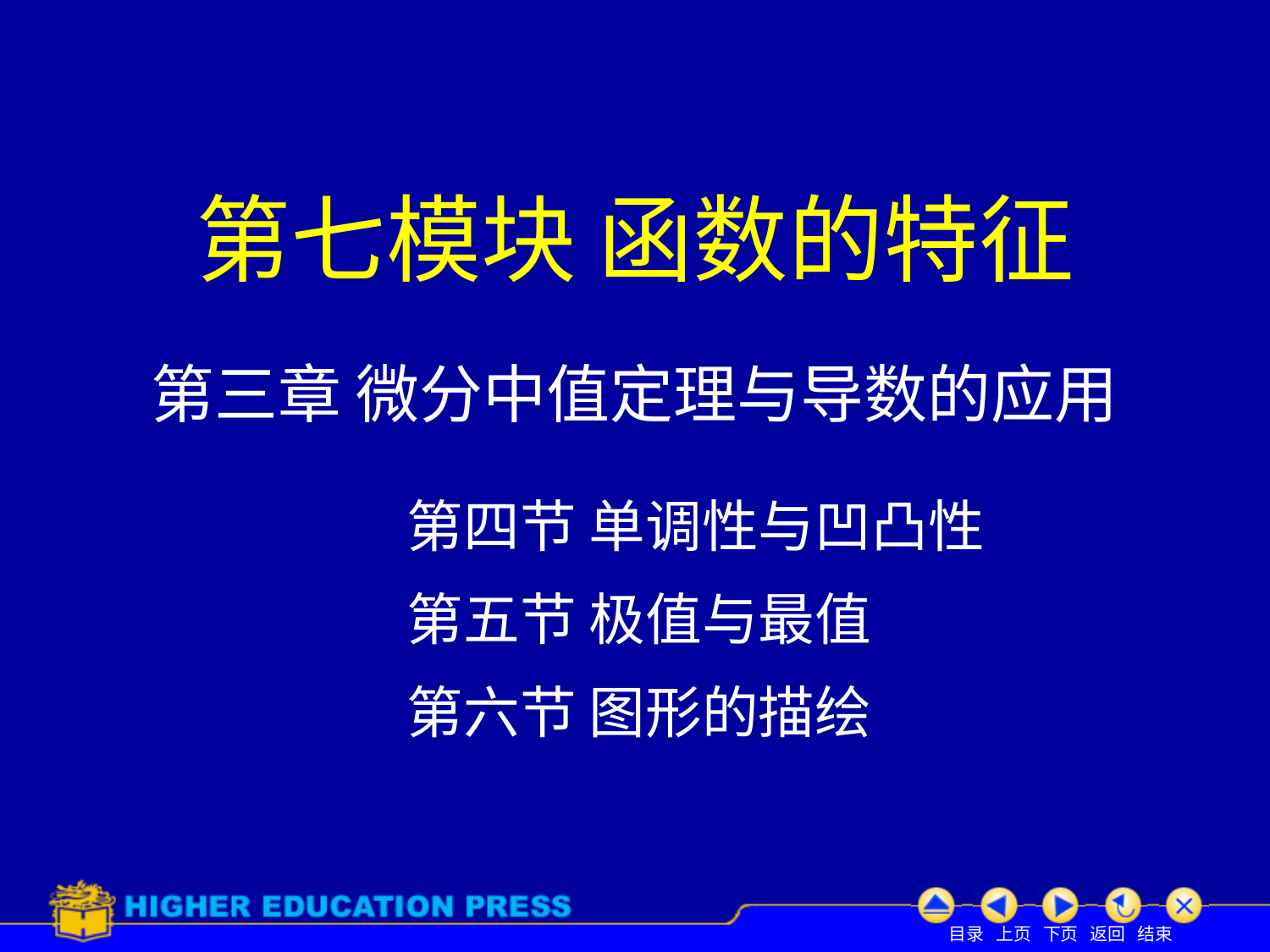

# 第七模块 函数的特征
第三章 微分中值定理与导数的应用
第四节 单调性与凹凸性
第五节 极值与最值
第六节 图形的描绘